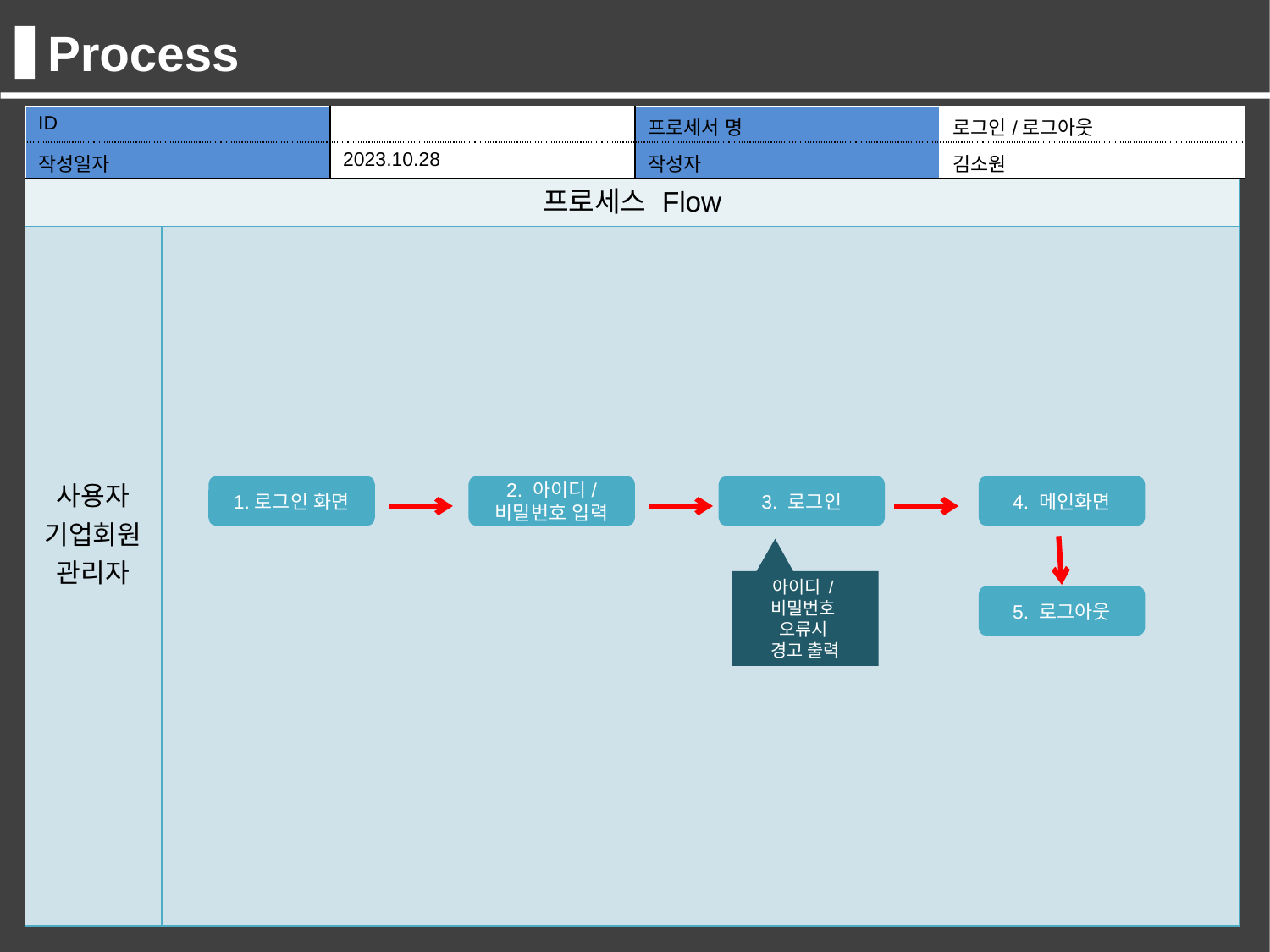

Process

| ID |  | 프로세서 명 | 로그인/로그아웃 |
| --- | --- | --- | --- |
| 작성일자 | 2023.10.28 | 작성자 | 김소원 |
| 프로세스 Flow |  |
| --- | --- |
| 사용자 기업회원 관리자 |  |
1.로그인 화면
2. 아이디/
비밀번호 입력
3. 로그인
4. 메인화면
아이디 /
비밀번호
오류시
경고 출력
5. 로그아웃